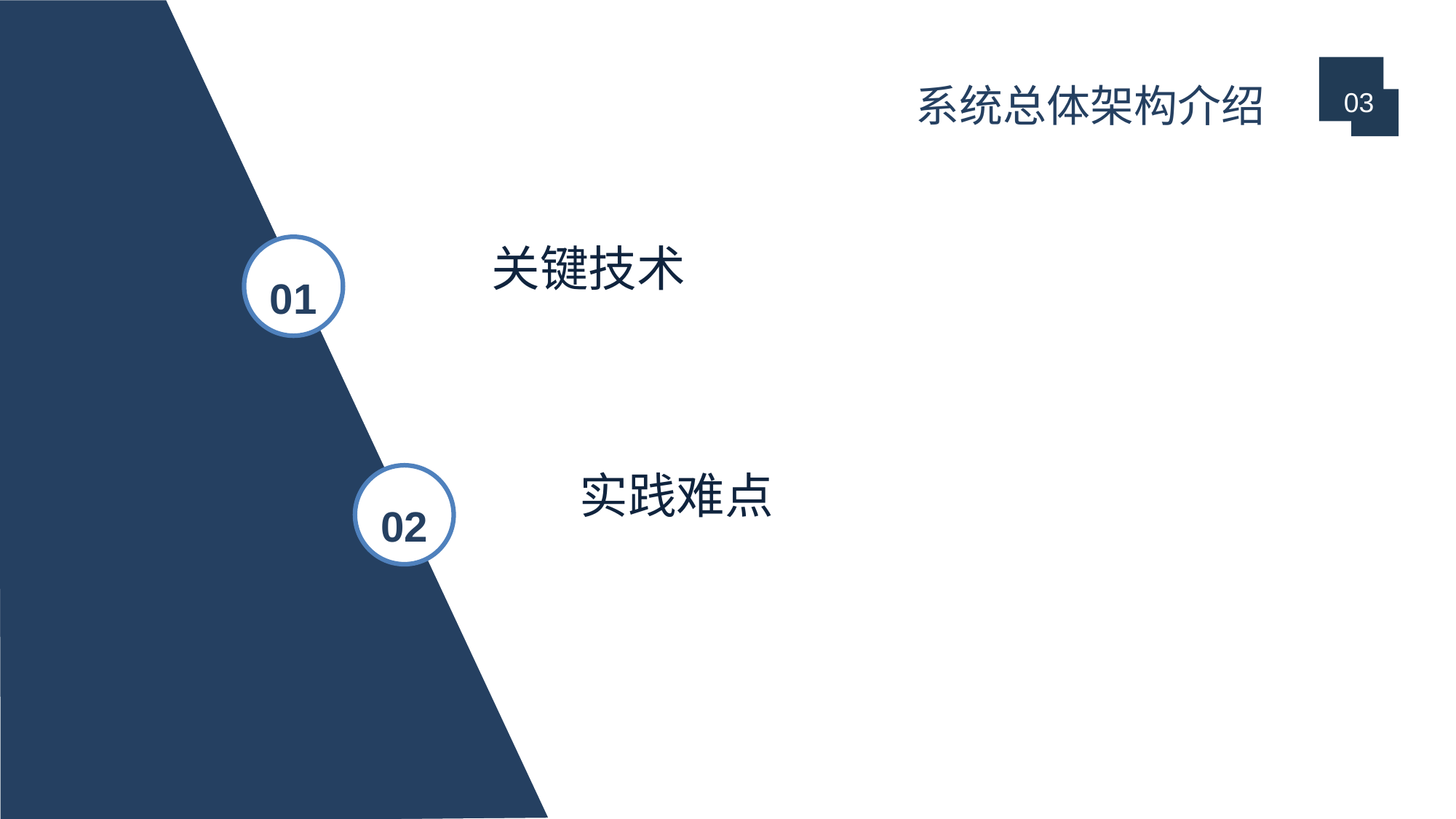

# 系统总体架构介绍
03

关键技术

       实践难点

01

02